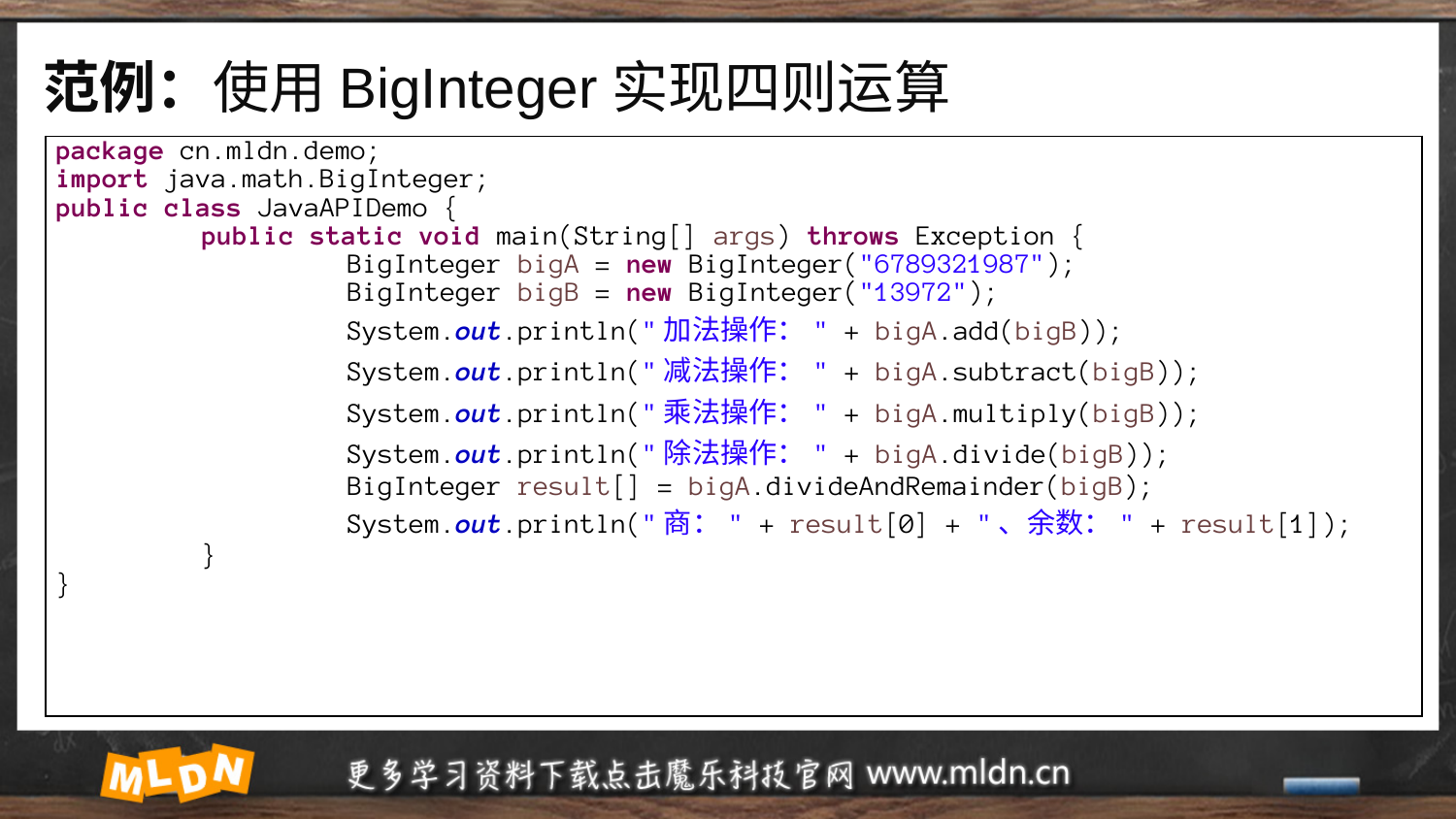

# 范例：使用BigInteger实现四则运算
| package cn.mldn.demo; import java.math.BigInteger; public class JavaAPIDemo { public static void main(String[] args) throws Exception { BigInteger bigA = new BigInteger("6789321987"); BigInteger bigB = new BigInteger("13972"); System.out.println("加法操作：" + bigA.add(bigB)); System.out.println("减法操作：" + bigA.subtract(bigB)); System.out.println("乘法操作：" + bigA.multiply(bigB)); System.out.println("除法操作：" + bigA.divide(bigB)); BigInteger result[] = bigA.divideAndRemainder(bigB); System.out.println("商：" + result[0] + "、余数：" + result[1]); } } |
| --- |